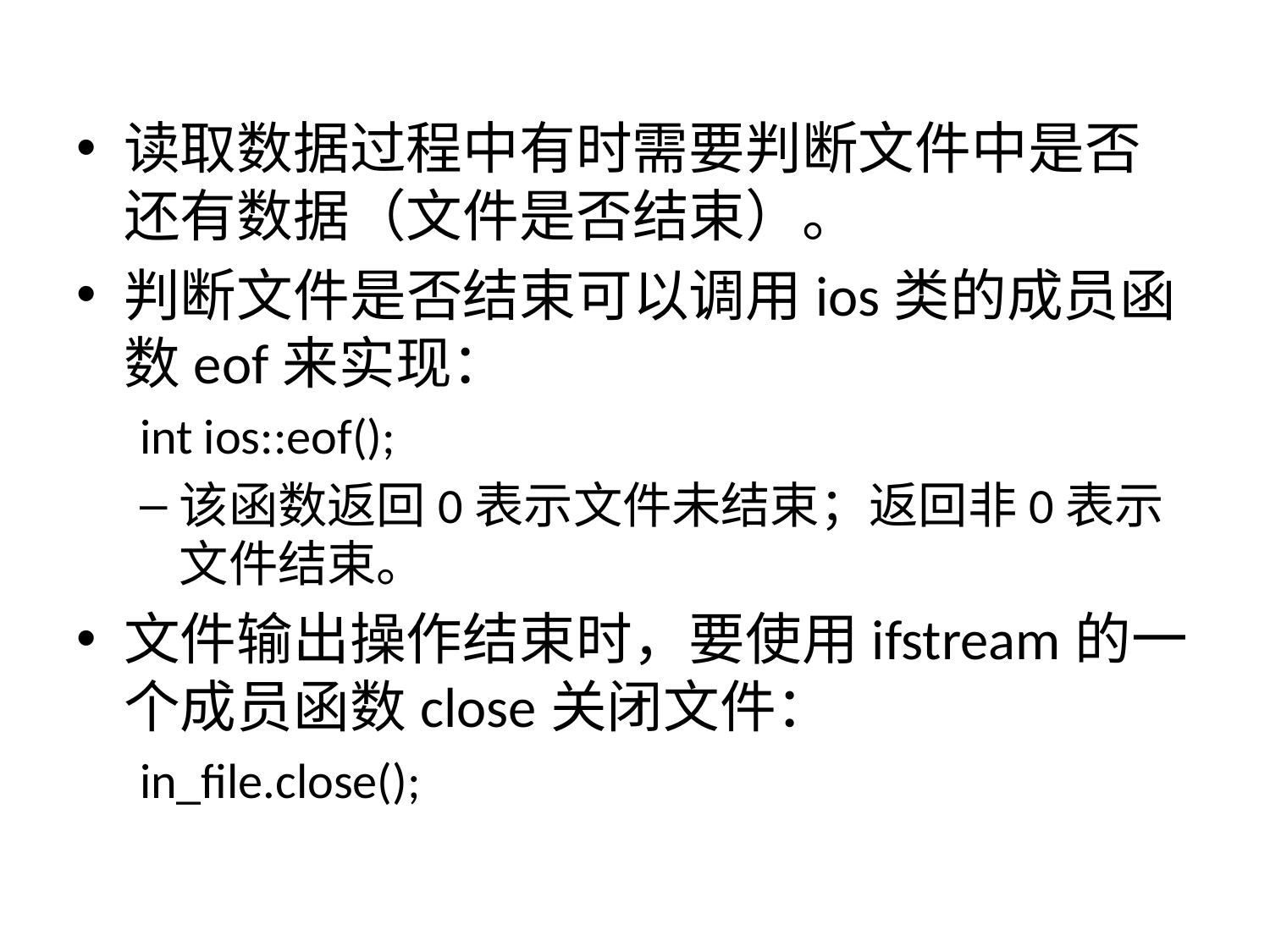

读取数据过程中有时需要判断文件中是否还有数据（文件是否结束）。
判断文件是否结束可以调用ios类的成员函数eof来实现：
int ios::eof();
该函数返回0表示文件未结束；返回非0表示文件结束。
文件输出操作结束时，要使用ifstream的一个成员函数close关闭文件：
in_file.close();